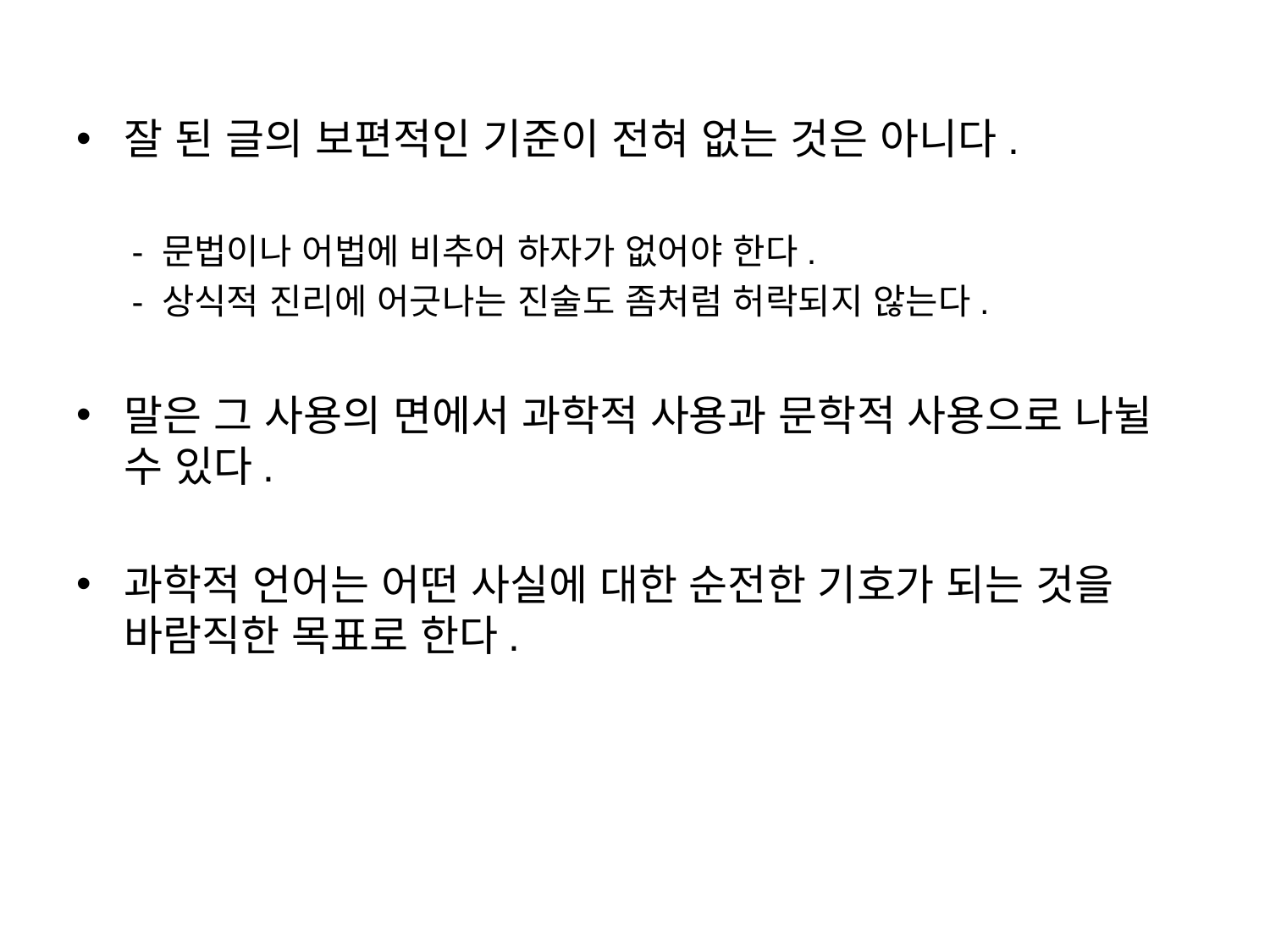

잘 된 글의 보편적인 기준이 전혀 없는 것은 아니다.

- 문법이나 어법에 비추어 하자가 없어야 한다.
- 상식적 진리에 어긋나는 진술도 좀처럼 허락되지 않는다.

말은 그 사용의 면에서 과학적 사용과 문학적 사용으로 나뉠 수 있다.

과학적 언어는 어떤 사실에 대한 순전한 기호가 되는 것을 바람직한 목표로 한다.